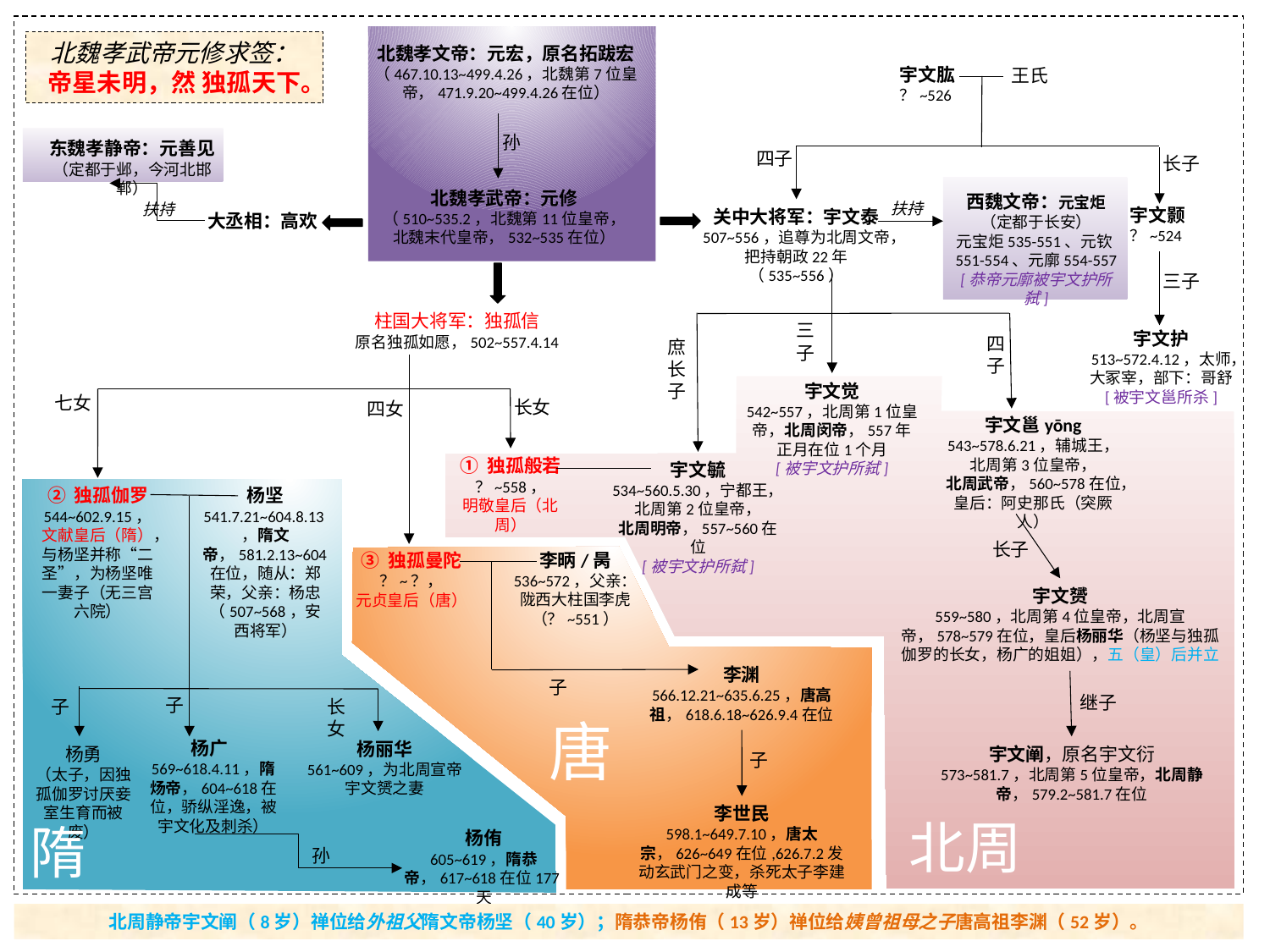

北魏孝武帝元修求签：
帝星未明，然 独孤天下。
北魏孝文帝：元宏，原名拓跋宏
（467.10.13~499.4.26，北魏第7位皇帝，471.9.20~499.4.26在位）
宇文肱
？~526
王氏
孙

东魏孝静帝：元善见
（定都于邺，今河北邯郸）
四子
长子

北魏孝武帝：元修
（510~535.2，北魏第11位皇帝，
北魏末代皇帝，532~535在位）
西魏文帝：元宝炬
（定都于长安）
元宝炬535-551、元钦551-554、元廓554-557
[恭帝元廓被宇文护所弑]
扶持
扶持
宇文颢
？~524
关中大将军：宇文泰
507~556，追尊为北周文帝，把持朝政22年（535~556）
大丞相：高欢

三子
柱国大将军：独孤信
原名独孤如愿，502~557.4.14
三子
宇文护
513~572.4.12，太师，大冢宰，部下：哥舒
[被宇文邕所杀]
四子
庶长子
宇文觉
542~557，北周第1位皇帝，北周闵帝，557年正月在位1个月
[被宇文护所弑]

七女
长女
四女
宇文邕yōng
543~578.6.21，辅城王，
北周第3位皇帝，
北周武帝，560~578在位，皇后：阿史那氏（突厥人）
① 独孤般若
？~558，
明敬皇后（北周）
宇文毓
534~560.5.30，宁都王，北周第2位皇帝，
北周明帝，557~560在位
[被宇文护所弑]
② 独孤伽罗
544~602.9.15，
文献皇后（隋），
与杨坚并称“二圣”，为杨坚唯一妻子（无三宫六院）
杨坚
541.7.21~604.8.13，隋文帝，581.2.13~604在位，随从：郑荣，父亲：杨忠（507~568，安西将军）

长子
李昞/昺
536~572，父亲：陇西大柱国李虎（？~551）
③ 独孤曼陀
？~？，
元贞皇后（唐）

宇文赟
559~580，北周第4位皇帝，北周宣帝，578~579在位，皇后杨丽华（杨坚与独孤伽罗的长女，杨广的姐姐），五（皇）后并立
李渊
566.12.21~635.6.25，唐高祖，618.6.18~626.9.4在位
子
继子
子
长女
子
唐
杨广
569~618.4.11，隋炀帝，604~618在位，骄纵淫逸，被宇文化及刺杀）
杨丽华
561~609，为北周宣帝宇文赟之妻
杨勇
（太子，因独孤伽罗讨厌妾室生育而被废）
宇文阐，原名宇文衍
573~581.7，北周第5位皇帝，北周静帝，579.2~581.7在位
子
李世民
598.1~649.7.10，唐太宗，626~649在位,626.7.2发动玄武门之变，杀死太子李建成等
北周
隋
杨侑
605~619，隋恭帝，617~618在位177天
孙
北周静帝宇文阐（8岁）禅位给外祖父隋文帝杨坚（40岁）；隋恭帝杨侑（13岁）禅位给姨曾祖母之子唐高祖李渊（52岁）。